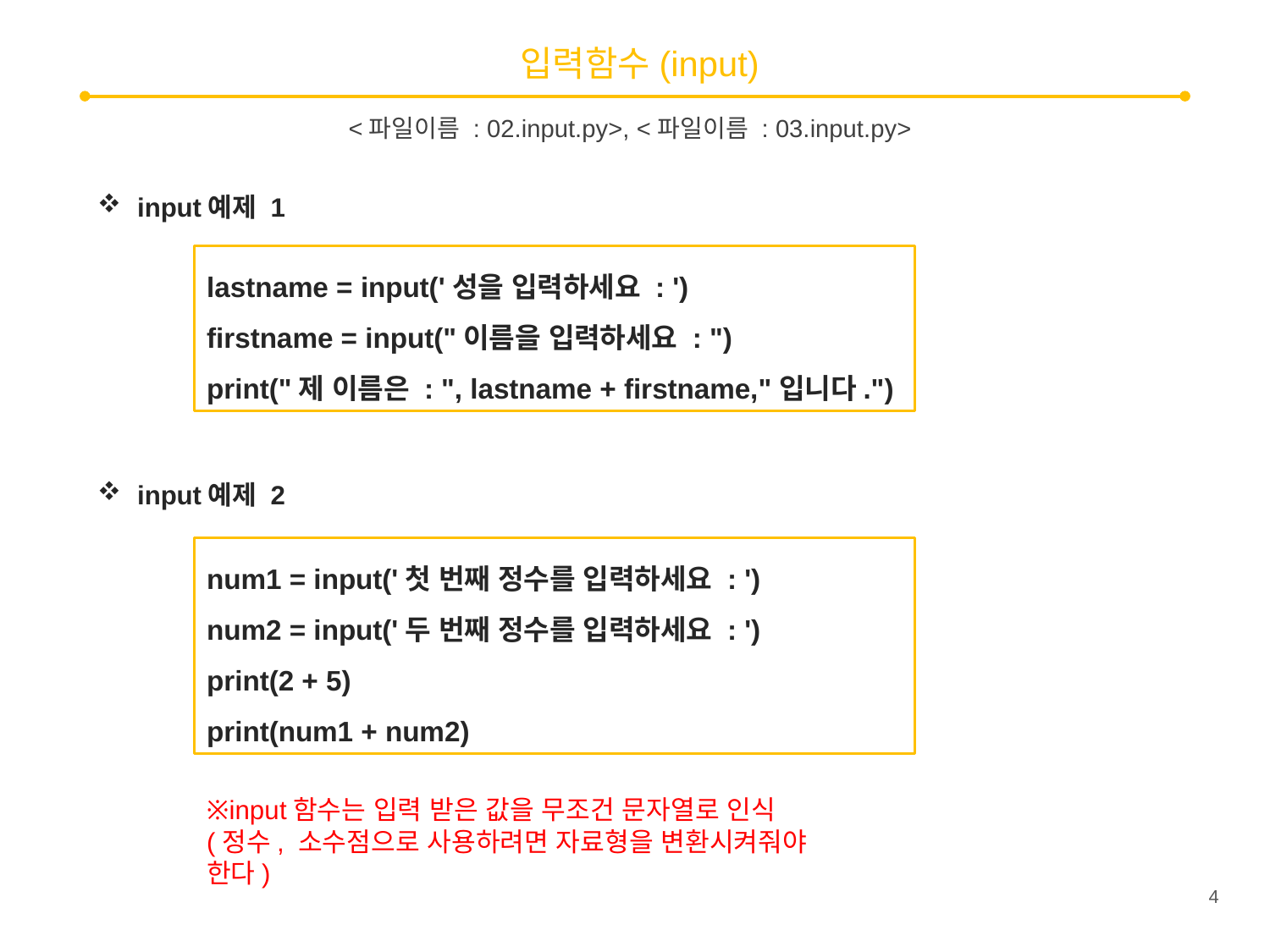

# 입력함수(input)
<파일이름 : 02.input.py>, <파일이름 : 03.input.py>
input예제 1
lastname = input('성을 입력하세요 : ')
firstname = input("이름을 입력하세요 : ")
print("제 이름은 : ", lastname + firstname,"입니다.")
input예제 2
num1 = input('첫 번째 정수를 입력하세요 : ')
num2 = input('두 번째 정수를 입력하세요 : ')
print(2 + 5)
print(num1 + num2)
※input함수는 입력 받은 값을 무조건 문자열로 인식
(정수, 소수점으로 사용하려면 자료형을 변환시켜줘야 한다)